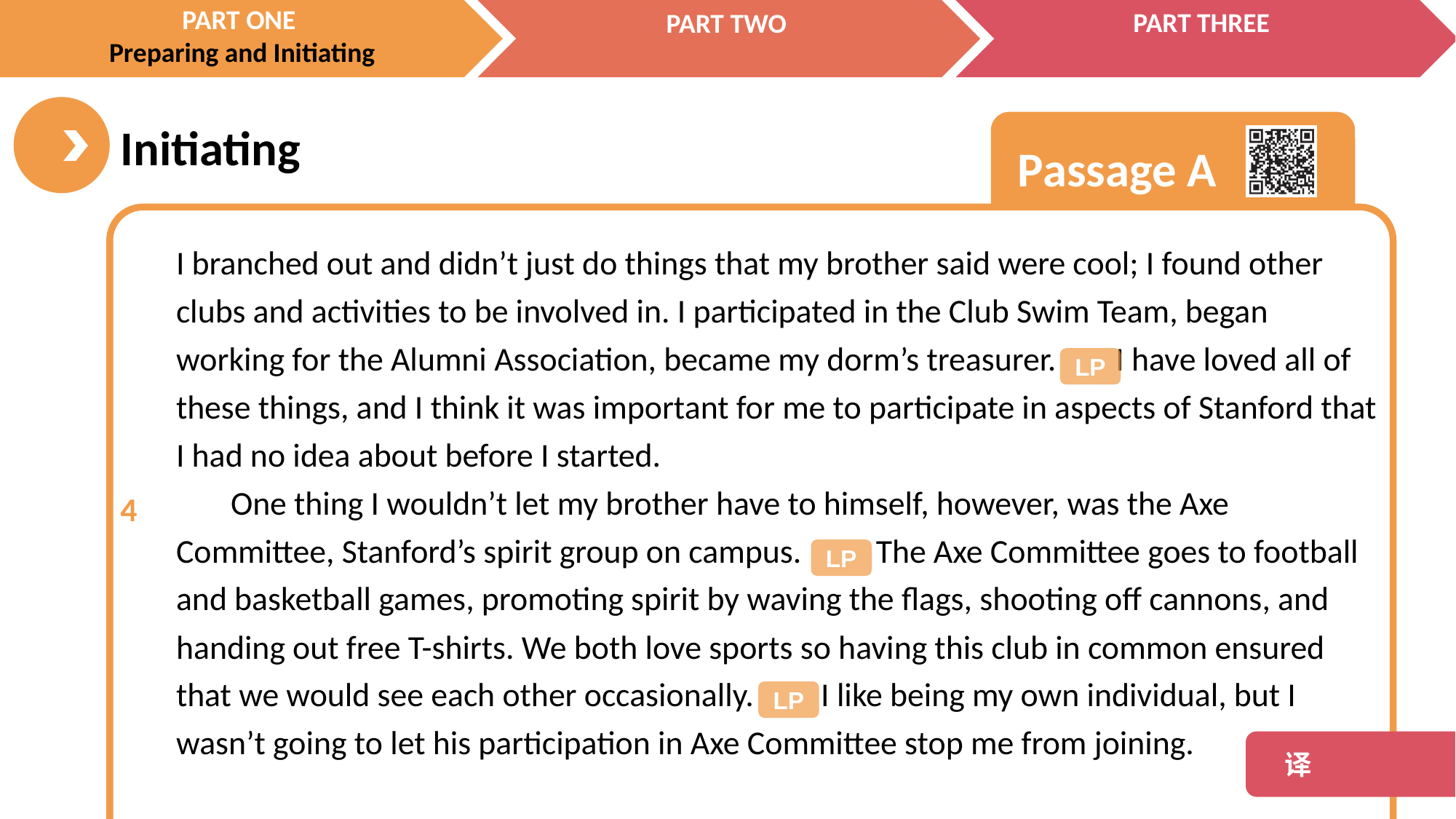

I branched out and didn’t just do things that my brother said were cool; I found other clubs and activities to be involved in. I participated in the Club Swim Team, began working for the Alumni Association, became my dorm’s treasurer.        I have loved all of these things, and I think it was important for me to participate in aspects of Stanford that I had no idea about before I started.
One thing I wouldn’t let my brother have to himself, however, was the Axe Committee, Stanford’s spirit group on campus.          The Axe Committee goes to football and basketball games, promoting spirit by waving the flags, shooting off cannons, and handing out free T-shirts. We both love sports so having this club in common ensured that we would see each other occasionally.         I like being my own individual, but I wasn’t going to let his participation in Axe Committee stop me from joining.

4

LP
LP
LP
   译